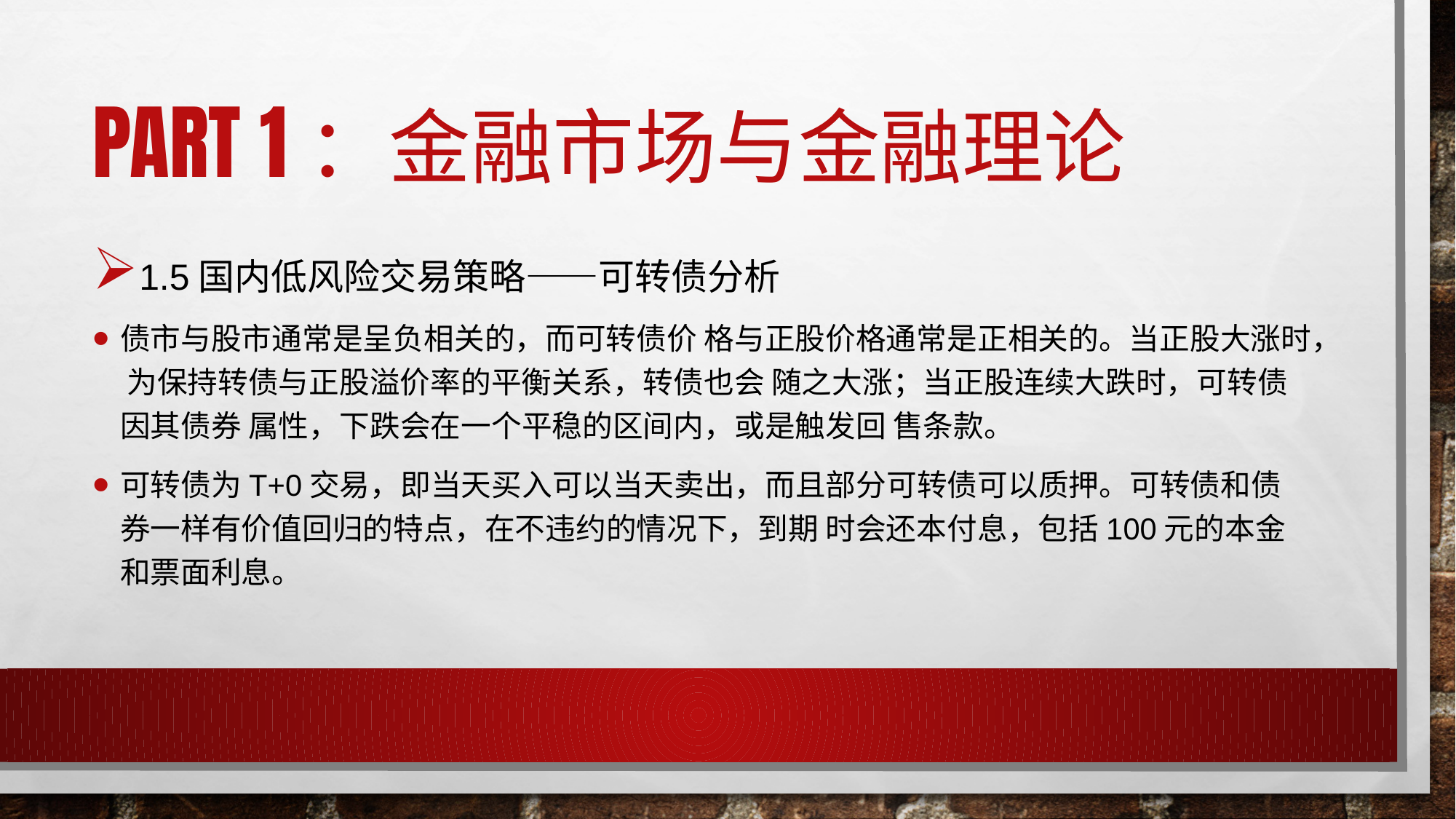

# Part 1：金融市场与金融理论
1.5国内低风险交易策略——可转债分析
债市与股市通常是呈负相关的，而可转债价 格与正股价格通常是正相关的。当正股大涨时， 为保持转债与正股溢价率的平衡关系，转债也会 随之大涨；当正股连续大跌时，可转债因其债券 属性，下跌会在⼀个平稳的区间内，或是触发回 售条款。
可转债为T+0交易，即当天买⼊可以当天卖出，而且部分可转债可以质押。可转债和债券⼀样有价值回归的特点，在不违约的情况下，到期 时会还本付息，包括100元的本金和票面利息。